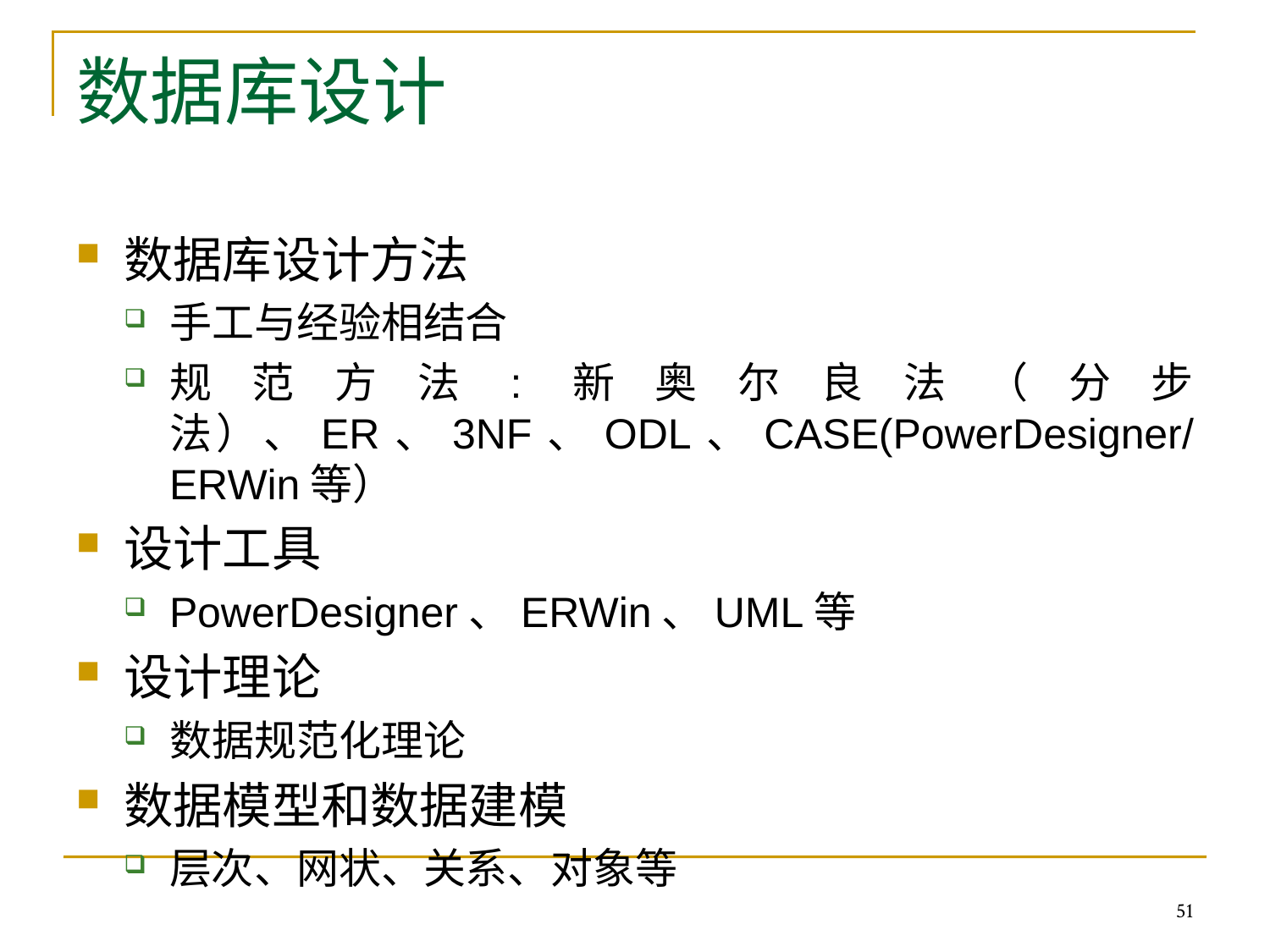

# 数据库设计
数据库设计方法
手工与经验相结合
规范方法:新奥尔良法（分步法）、ER、3NF、ODL、CASE(PowerDesigner/ERWin等）
设计工具
PowerDesigner、ERWin、UML等
设计理论
数据规范化理论
数据模型和数据建模
层次、网状、关系、对象等
51